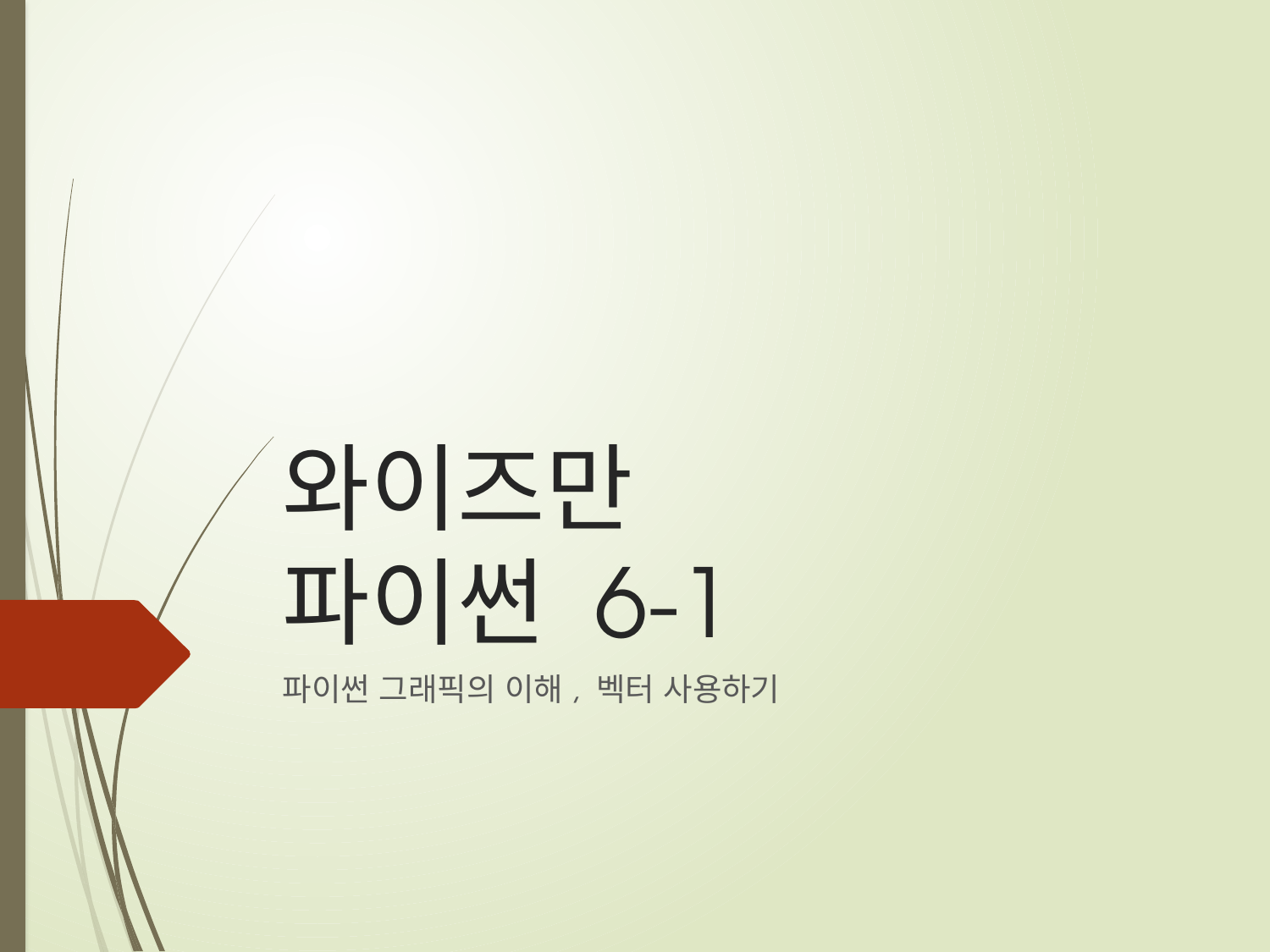

# 와이즈만 파이썬 6-1
파이썬 그래픽의 이해, 벡터 사용하기